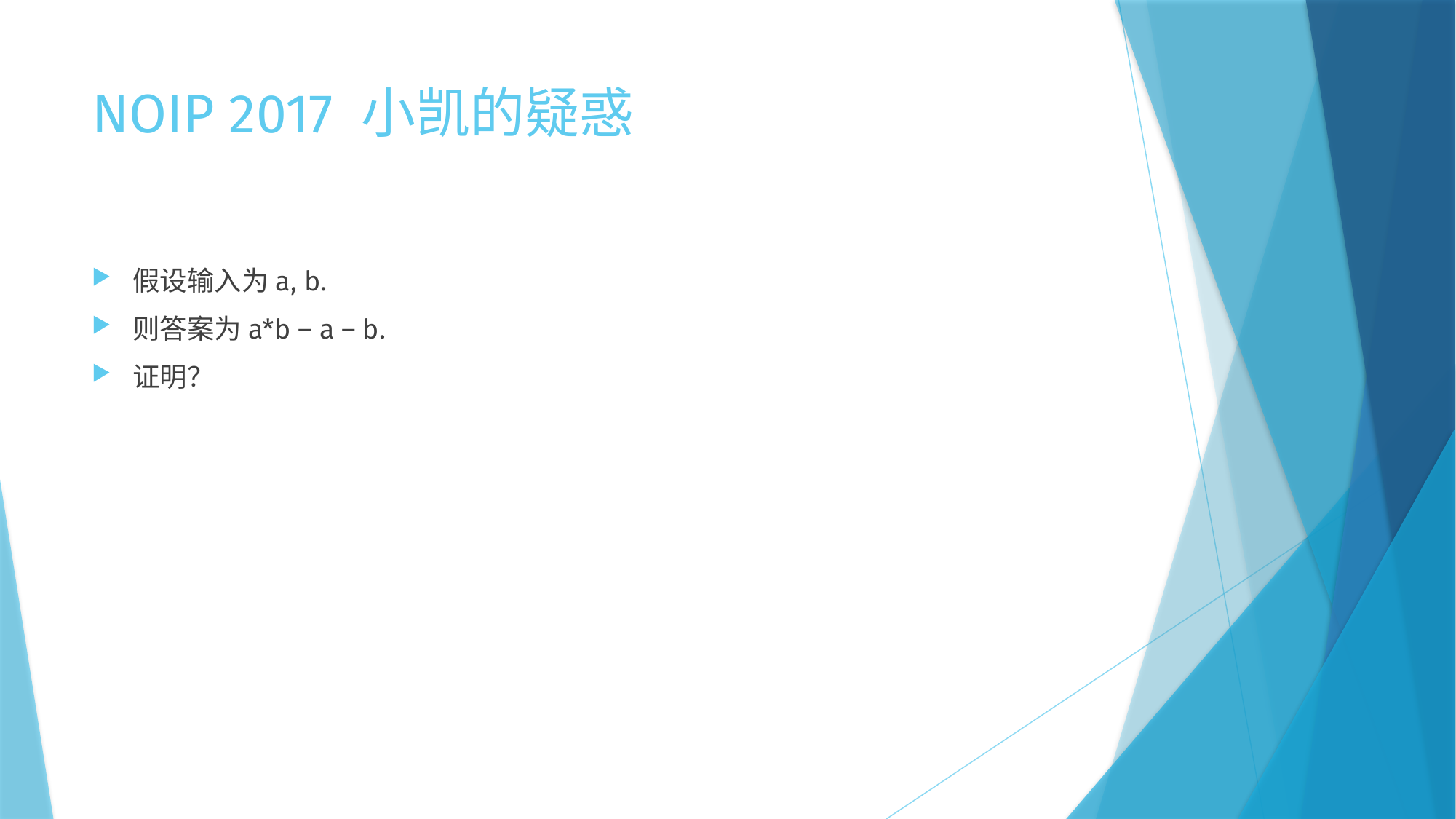

# NOIP 2017 小凯的疑惑
假设输入为a, b.
则答案为a*b – a – b.
证明？